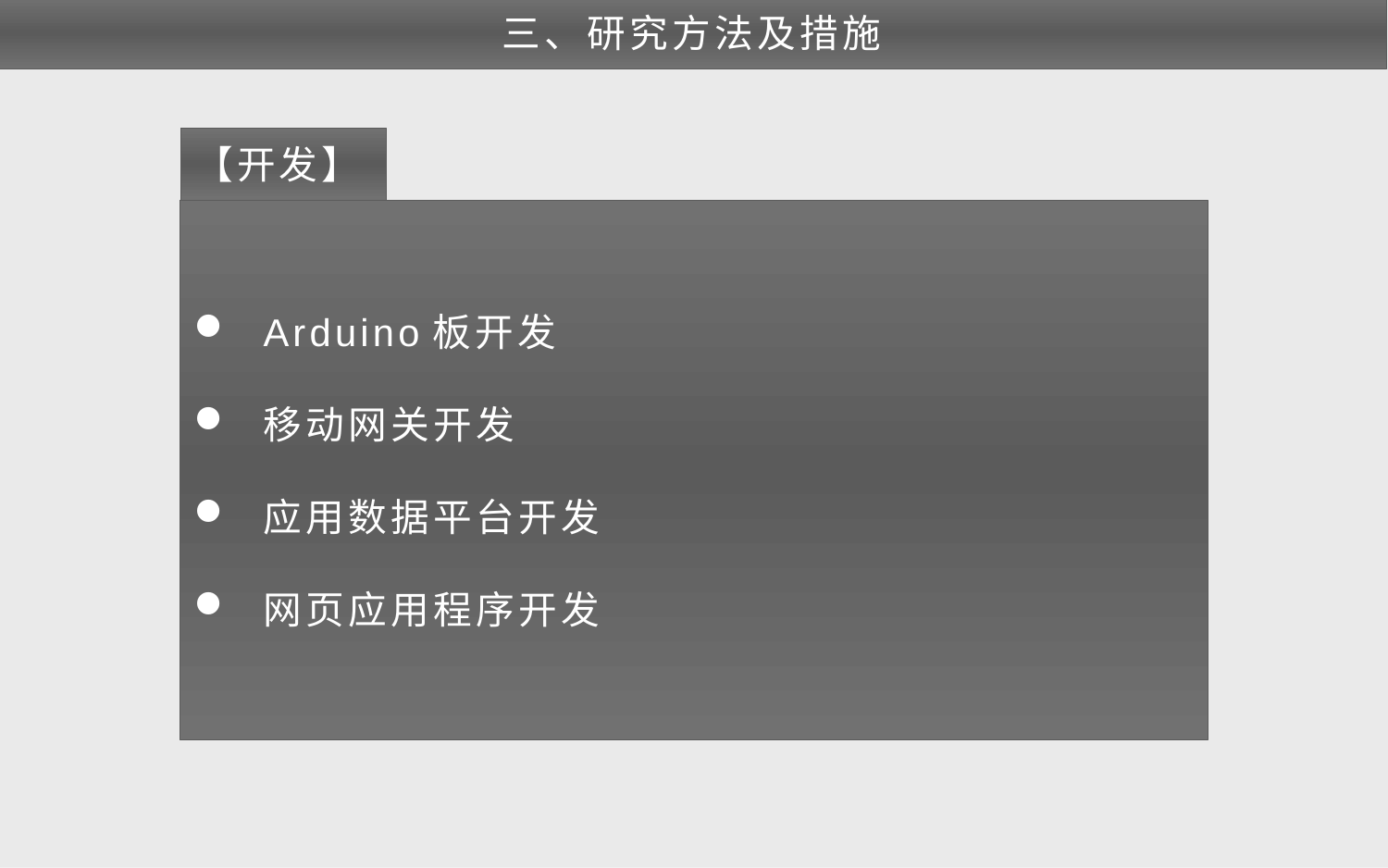

三、研究方法及措施
【开发】
Arduino板开发

移动网关开发

应用数据平台开发

网页应用程序开发